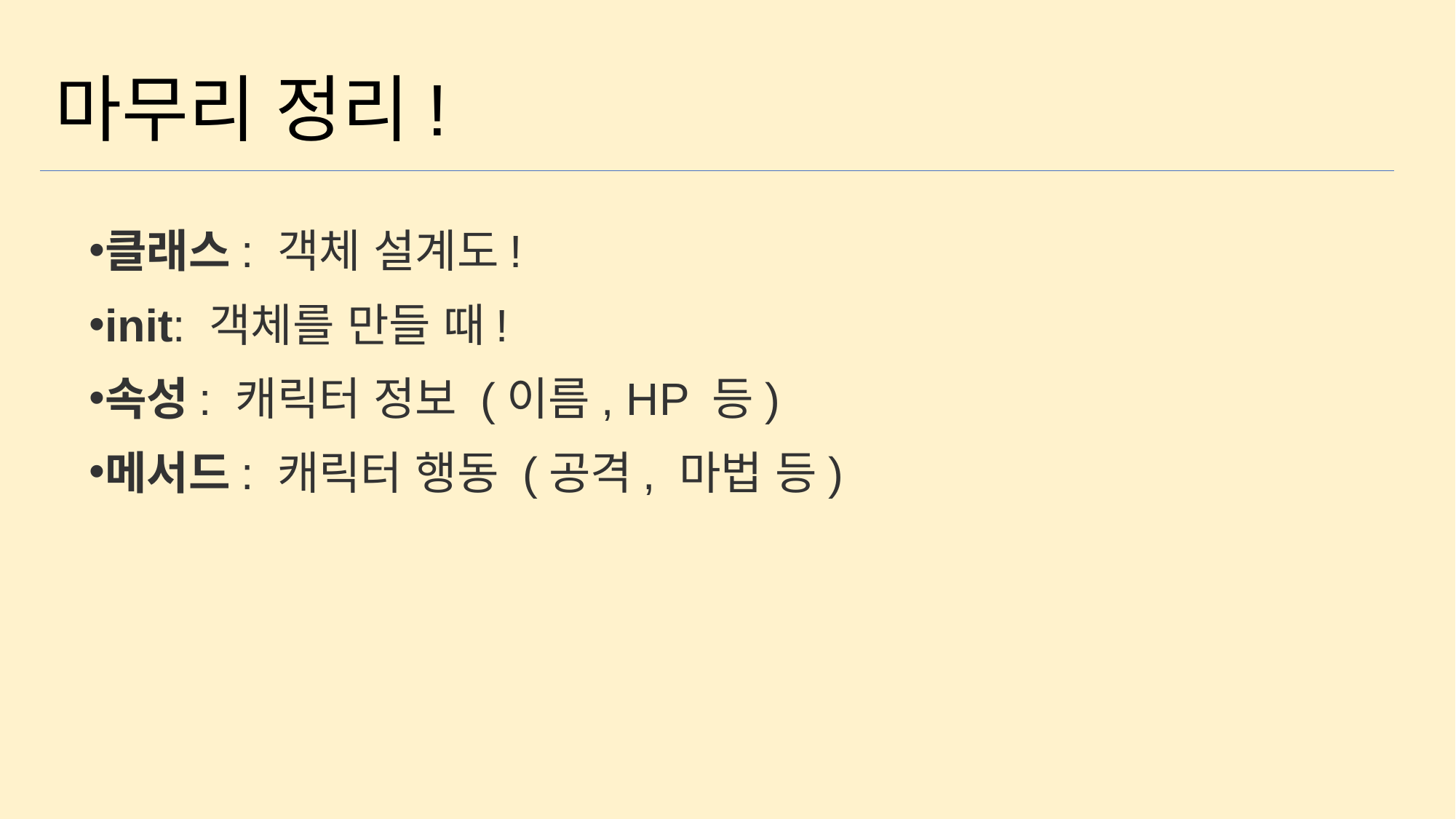

마무리 정리!
클래스: 객체 설계도!
init: 객체를 만들 때!
속성: 캐릭터 정보 (이름, HP 등)
메서드: 캐릭터 행동 (공격, 마법 등)